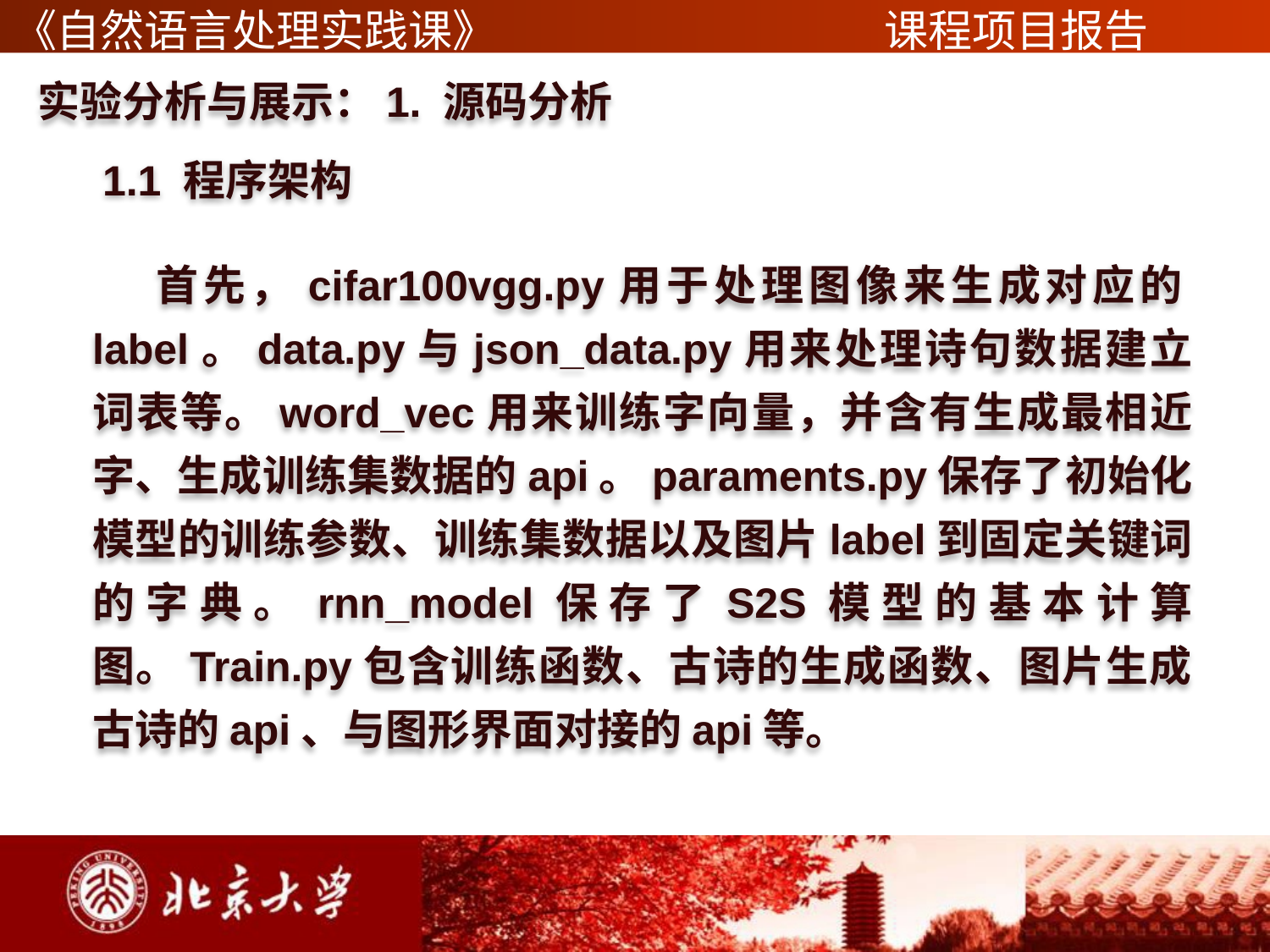

实验分析与展示：1. 源码分析
1.1 程序架构
首先，cifar100vgg.py用于处理图像来生成对应的label。data.py与json_data.py用来处理诗句数据建立词表等。word_vec用来训练字向量，并含有生成最相近字、生成训练集数据的api。paraments.py保存了初始化模型的训练参数、训练集数据以及图片label到固定关键词的字典。rnn_model保存了S2S模型的基本计算图。Train.py包含训练函数、古诗的生成函数、图片生成古诗的api、与图形界面对接的api等。